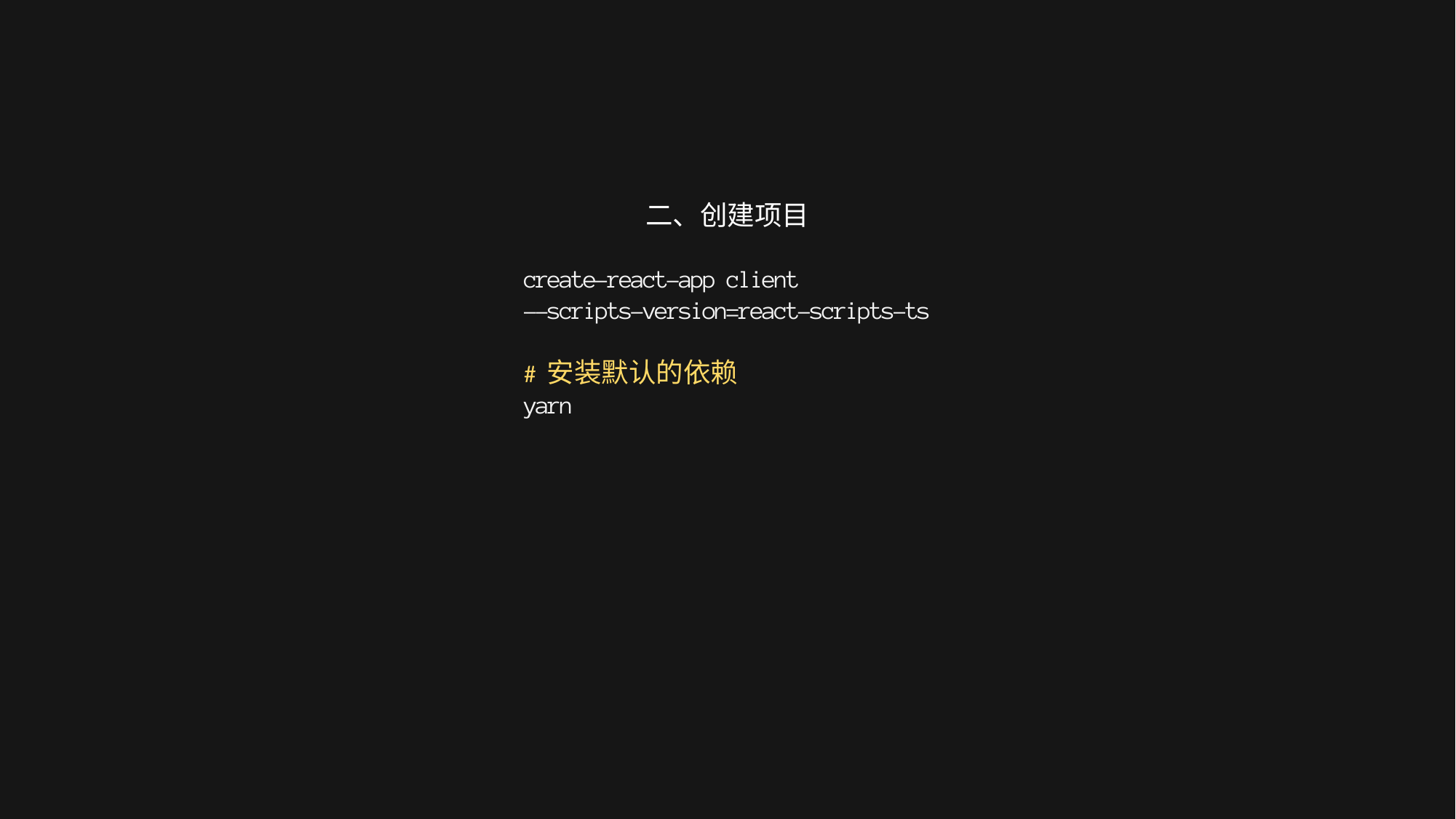

二、创建项目
create-react-app client
--scripts-version=react-scripts-ts

# 安装默认的依赖
yarn